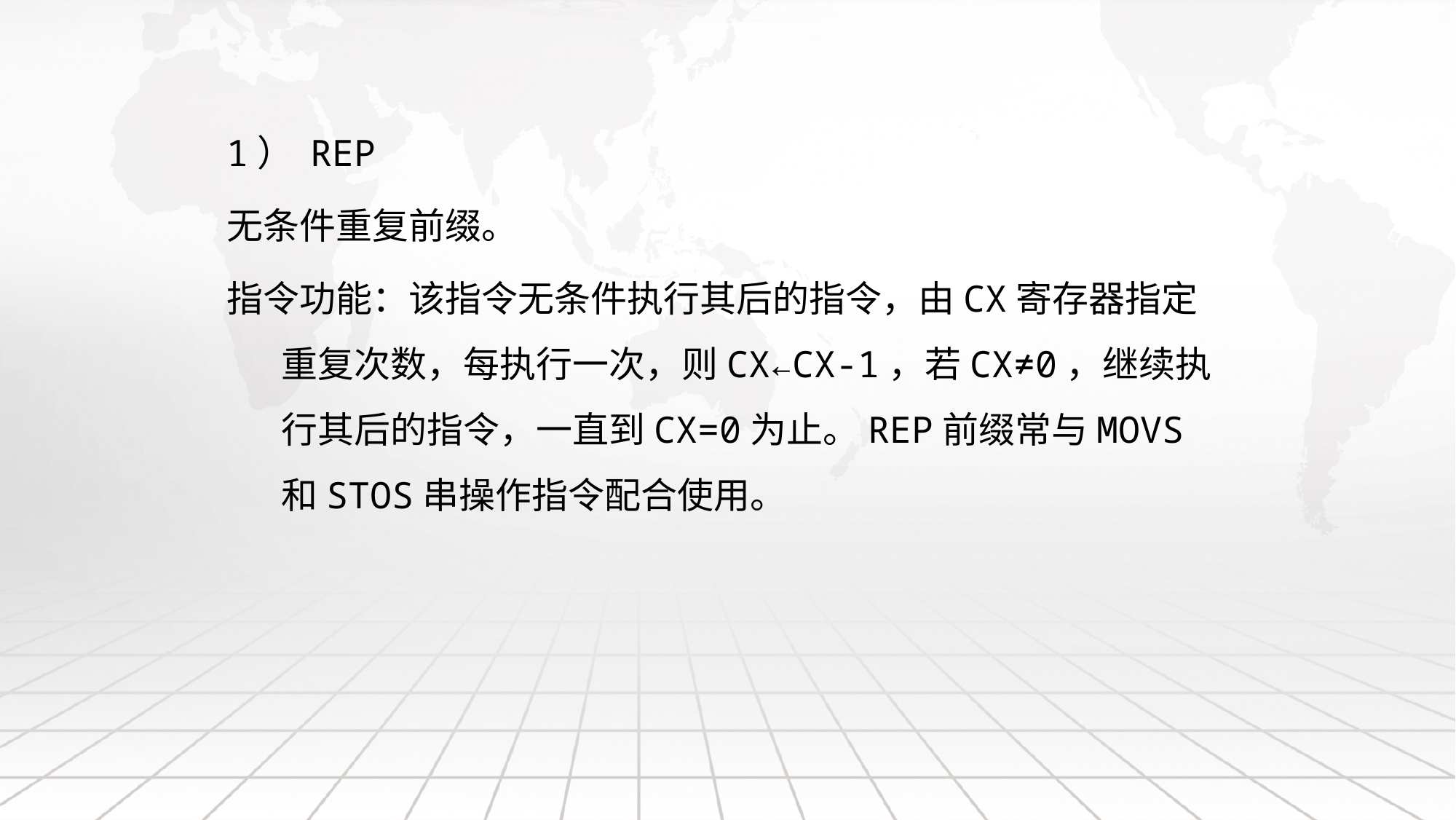

1） REP
无条件重复前缀。
指令功能：该指令无条件执行其后的指令，由CX寄存器指定重复次数，每执行一次，则CX←CX-1，若CX≠0，继续执行其后的指令，一直到CX=0为止。REP前缀常与MOVS和STOS串操作指令配合使用。